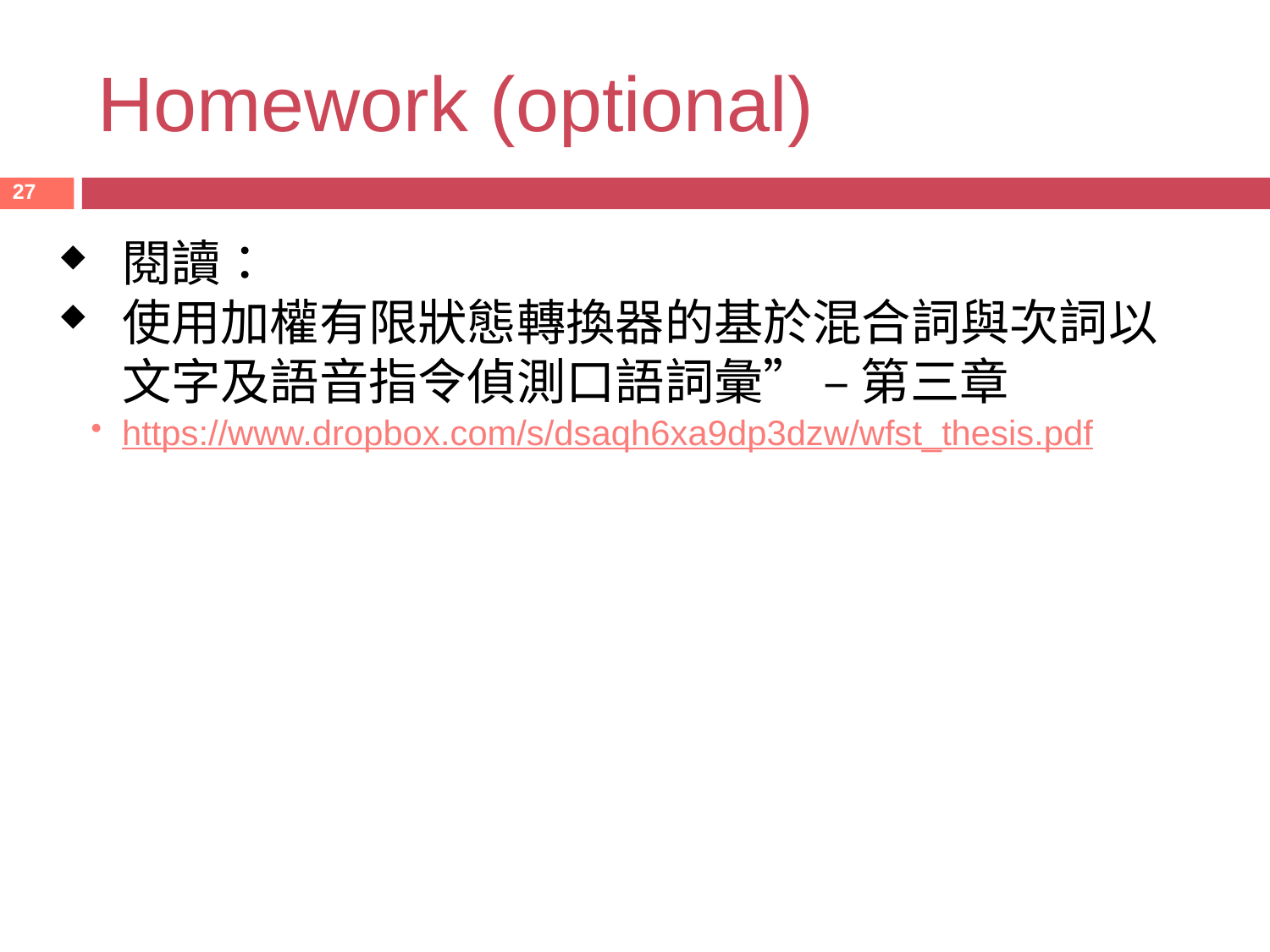

Homework (optional)
27
閱讀：
使用加權有限狀態轉換器的基於混合詞與次詞以文字及語音指令偵測口語詞彙” – 第三章
https://www.dropbox.com/s/dsaqh6xa9dp3dzw/wfst_thesis.pdf